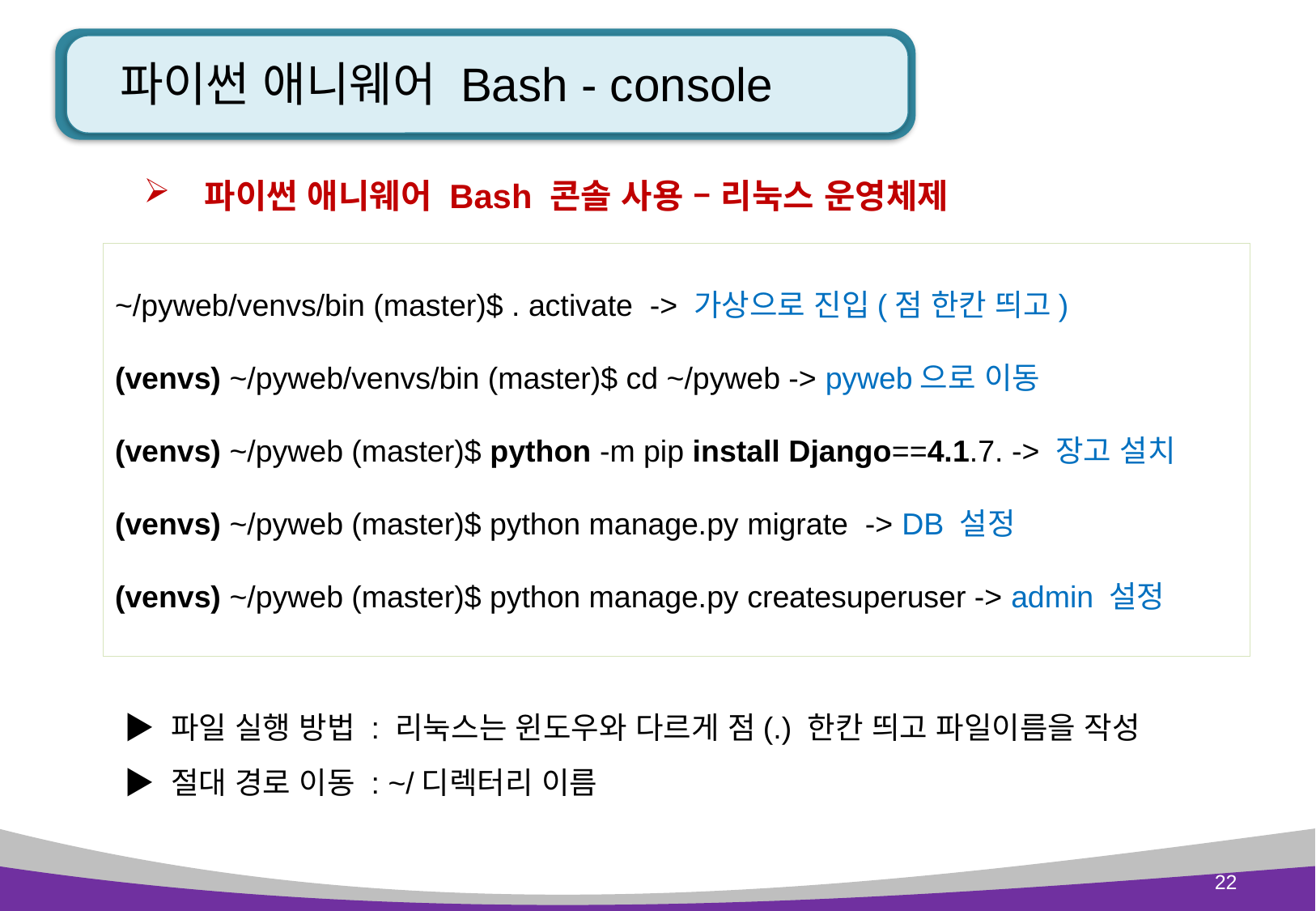

# 파이썬 애니웨어 Bash - console
파이썬 애니웨어 Bash 콘솔 사용 – 리눅스 운영체제

~/pyweb/venvs/bin (master)$ . activate  -> 가상으로 진입(점 한칸 띄고)

(venvs) ~/pyweb/venvs/bin (master)$ cd ~/pyweb -> pyweb으로 이동

(venvs) ~/pyweb (master)$ python -m pip install Django==4.1.7. -> 장고 설치

(venvs) ~/pyweb (master)$ python manage.py migrate  -> DB 설정

(venvs) ~/pyweb (master)$ python manage.py createsuperuser -> admin 설정

▶ 파일 실행 방법 : 리눅스는 윈도우와 다르게 점(.) 한칸 띄고 파일이름을 작성
▶ 절대 경로 이동 : ~/디렉터리 이름
22